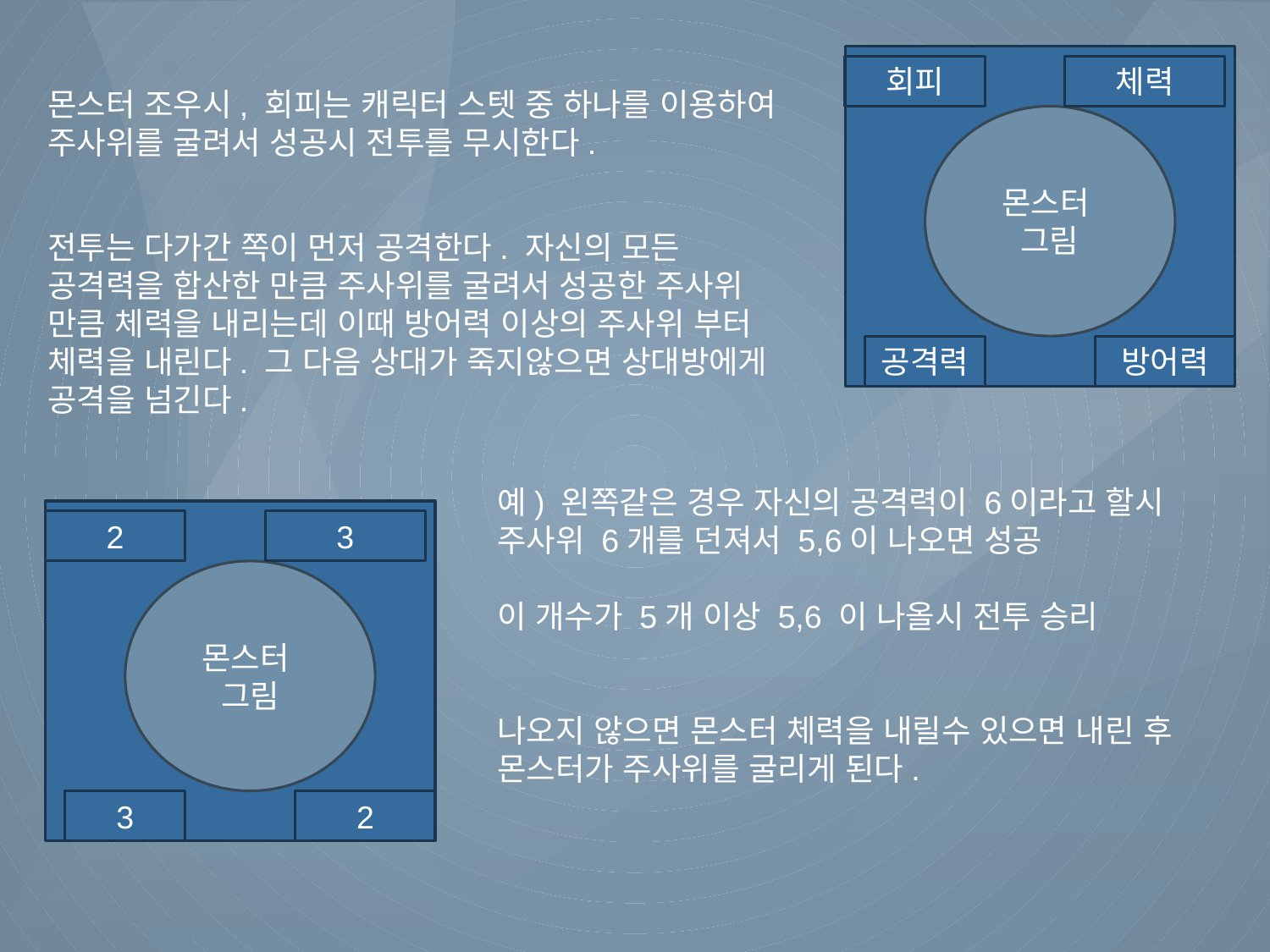

회피
체력
몬스터 조우시, 회피는 캐릭터 스텟 중 하나를 이용하여 주사위를 굴려서 성공시 전투를 무시한다.
몬스터
그림
전투는 다가간 쪽이 먼저 공격한다. 자신의 모든 공격력을 합산한 만큼 주사위를 굴려서 성공한 주사위 만큼 체력을 내리는데 이때 방어력 이상의 주사위 부터 체력을 내린다. 그 다음 상대가 죽지않으면 상대방에게 공격을 넘긴다.

공격력
방어력
예) 왼쪽같은 경우 자신의 공격력이 6이라고 할시 주사위 6개를 던져서 5,6이 나오면 성공

이 개수가 5개 이상 5,6 이 나올시 전투 승리

나오지 않으면 몬스터 체력을 내릴수 있으면 내린 후 몬스터가 주사위를 굴리게 된다.

2
3
몬스터
그림
3
2